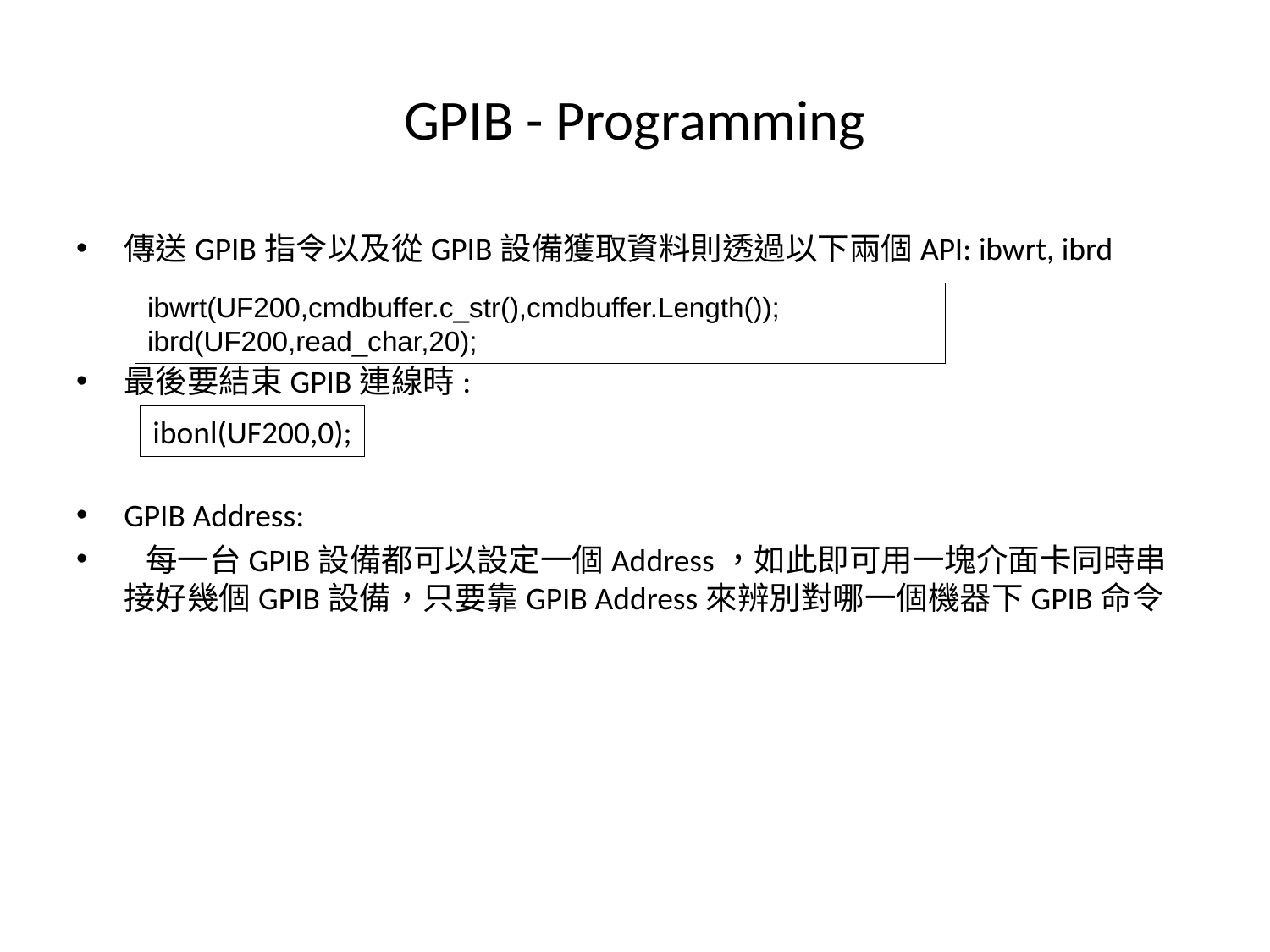

# GPIB - Programming
傳送GPIB指令以及從GPIB設備獲取資料則透過以下兩個API: ibwrt, ibrd

最後要結束GPIB連線時:

GPIB Address:
  每一台GPIB設備都可以設定一個Address，如此即可用一塊介面卡同時串接好幾個GPIB設備，只要靠GPIB Address來辨別對哪一個機器下GPIB命令

ibwrt(UF200,cmdbuffer.c_str(),cmdbuffer.Length());
ibrd(UF200,read_char,20);
ibonl(UF200,0);